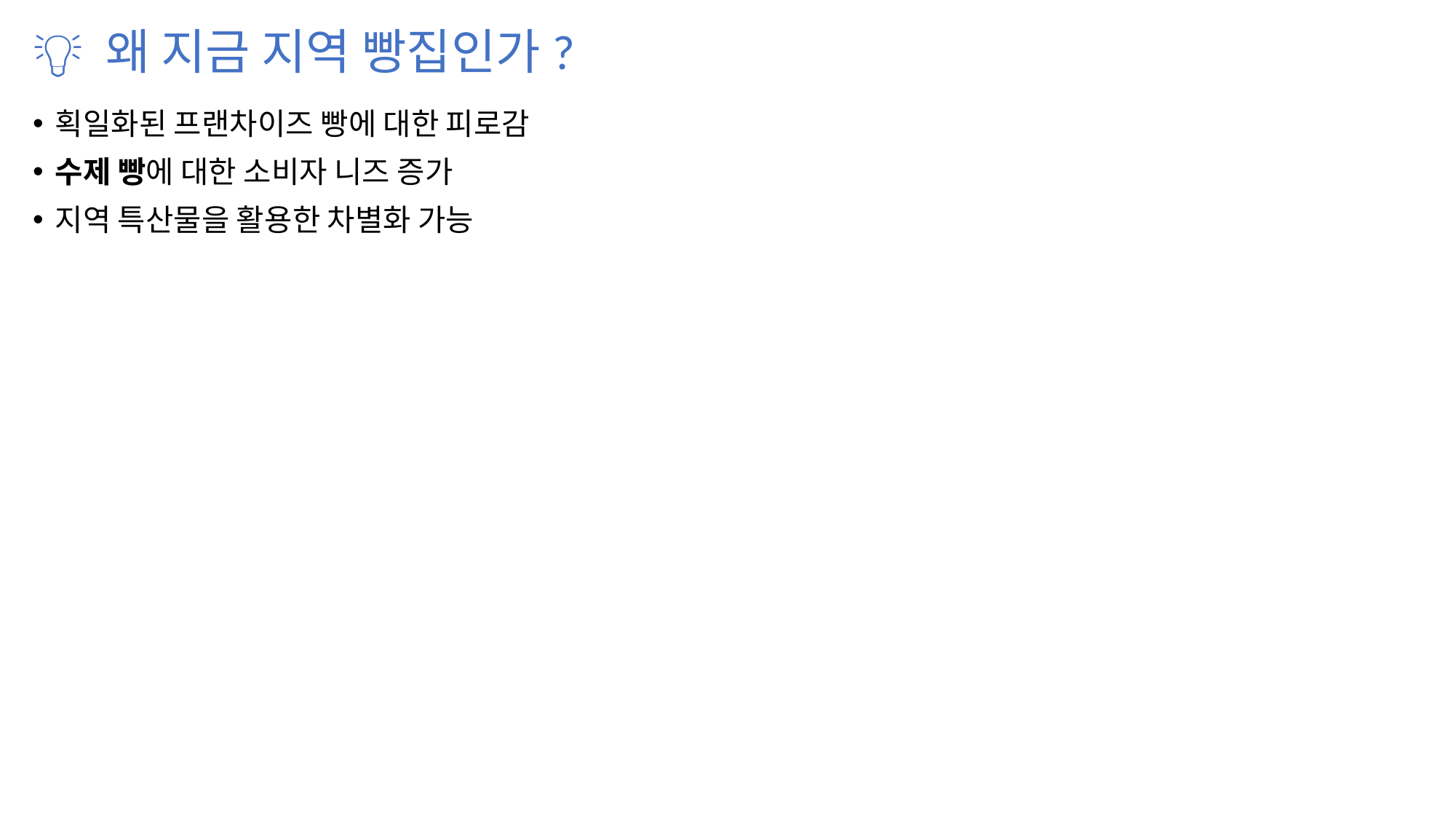

# 💡 왜 지금 지역 빵집인가?
획일화된 프랜차이즈 빵에 대한 피로감
수제 빵에 대한 소비자 니즈 증가
지역 특산물을 활용한 차별화 가능